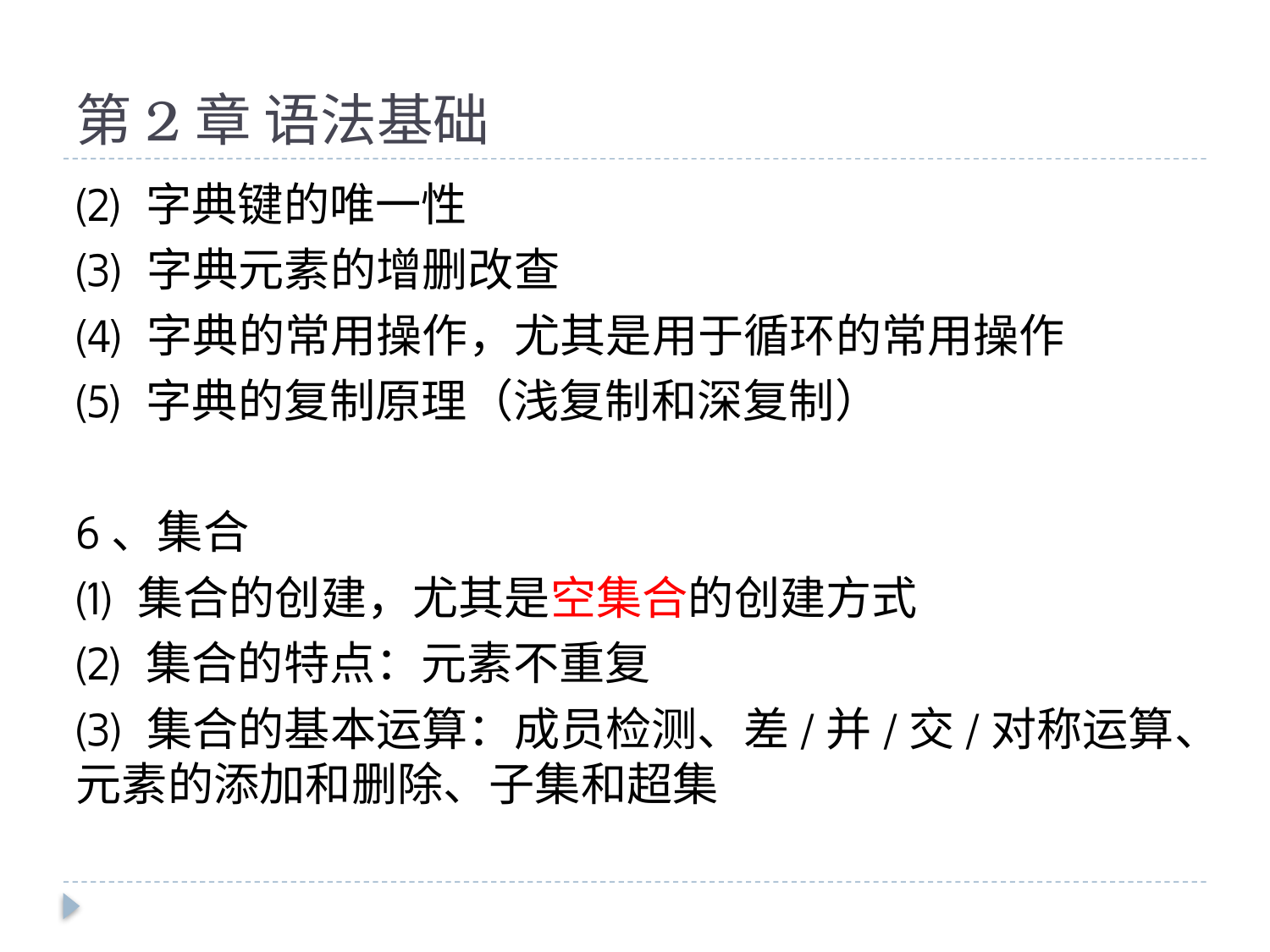

# 第2章 语法基础
(2) 字典键的唯一性
(3) 字典元素的增删改查
(4) 字典的常用操作，尤其是用于循环的常用操作
(5) 字典的复制原理（浅复制和深复制）

6、集合
(1) 集合的创建，尤其是空集合的创建方式
(2) 集合的特点：元素不重复
(3) 集合的基本运算：成员检测、差/并/交/对称运算、元素的添加和删除、子集和超集